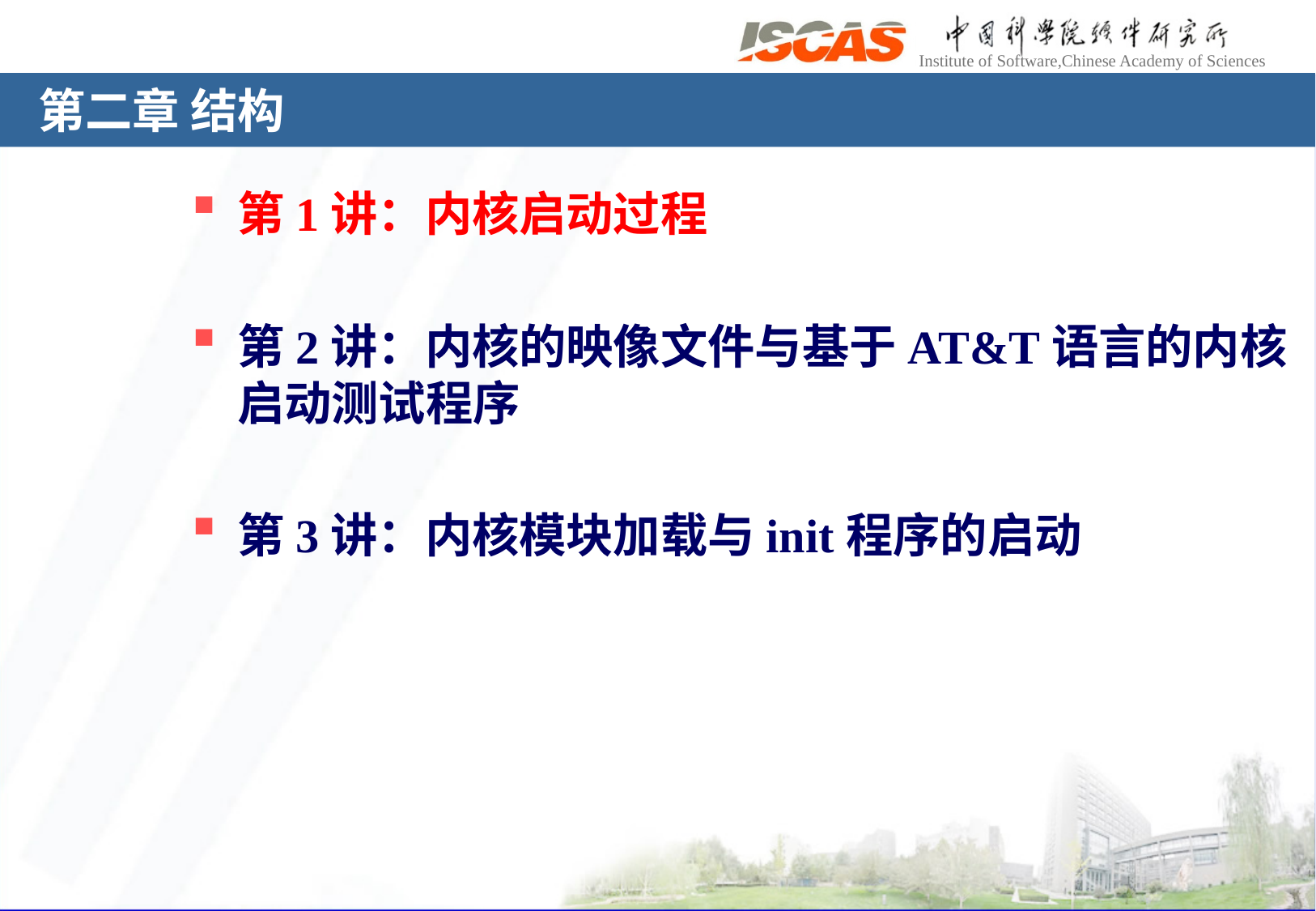

# 第二章 结构
第1讲：内核启动过程

第2讲：内核的映像文件与基于AT&T语言的内核启动测试程序

第3讲：内核模块加载与init程序的启动